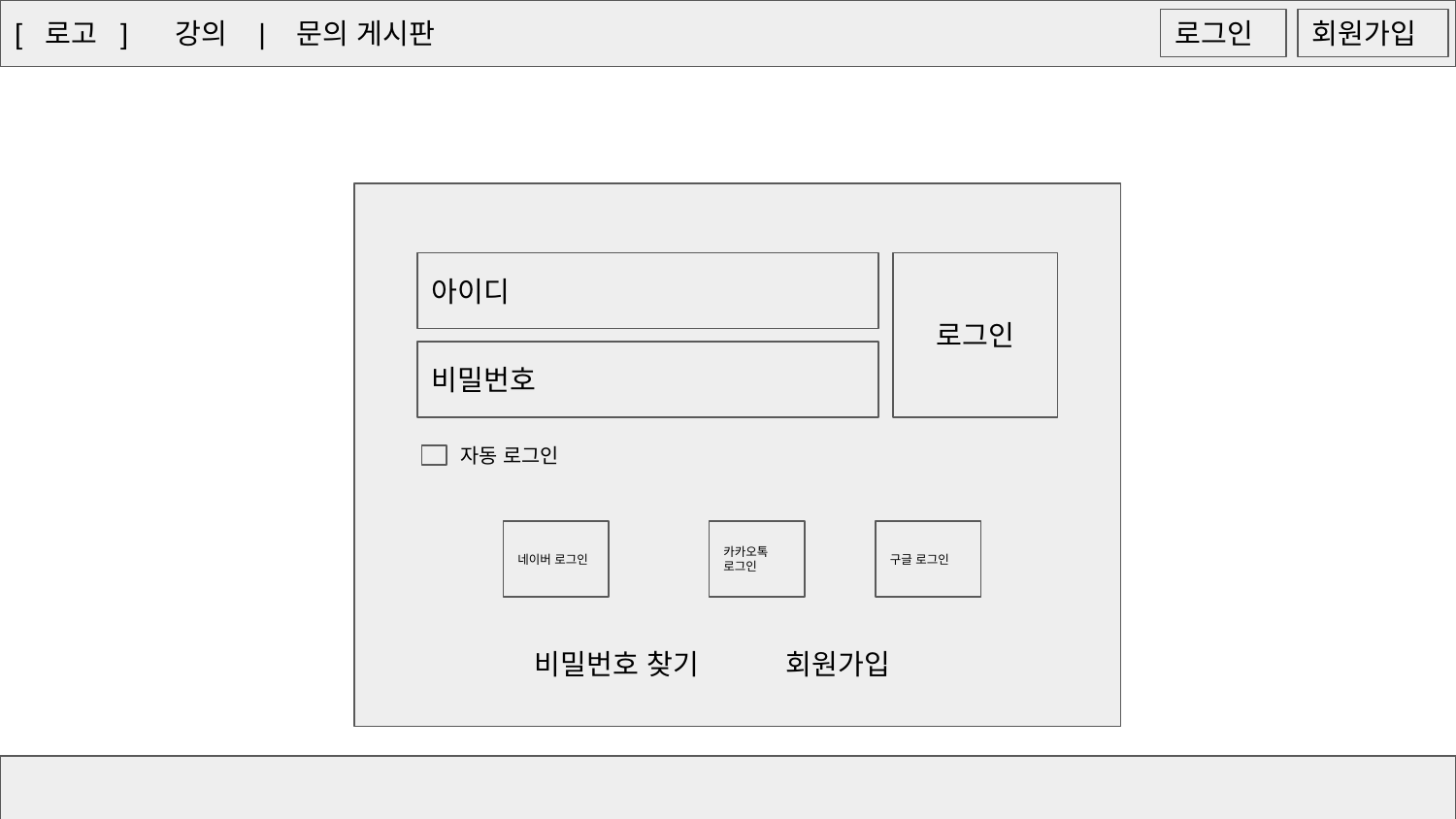

[  로고  ]     강의   |   문의 게시판
login
로그인
회원가입

아이디
로그인
비밀번호
자동 로그인

네이버 로그인
카카오톡 로그인
구글 로그인
회원가입
비밀번호 찾기